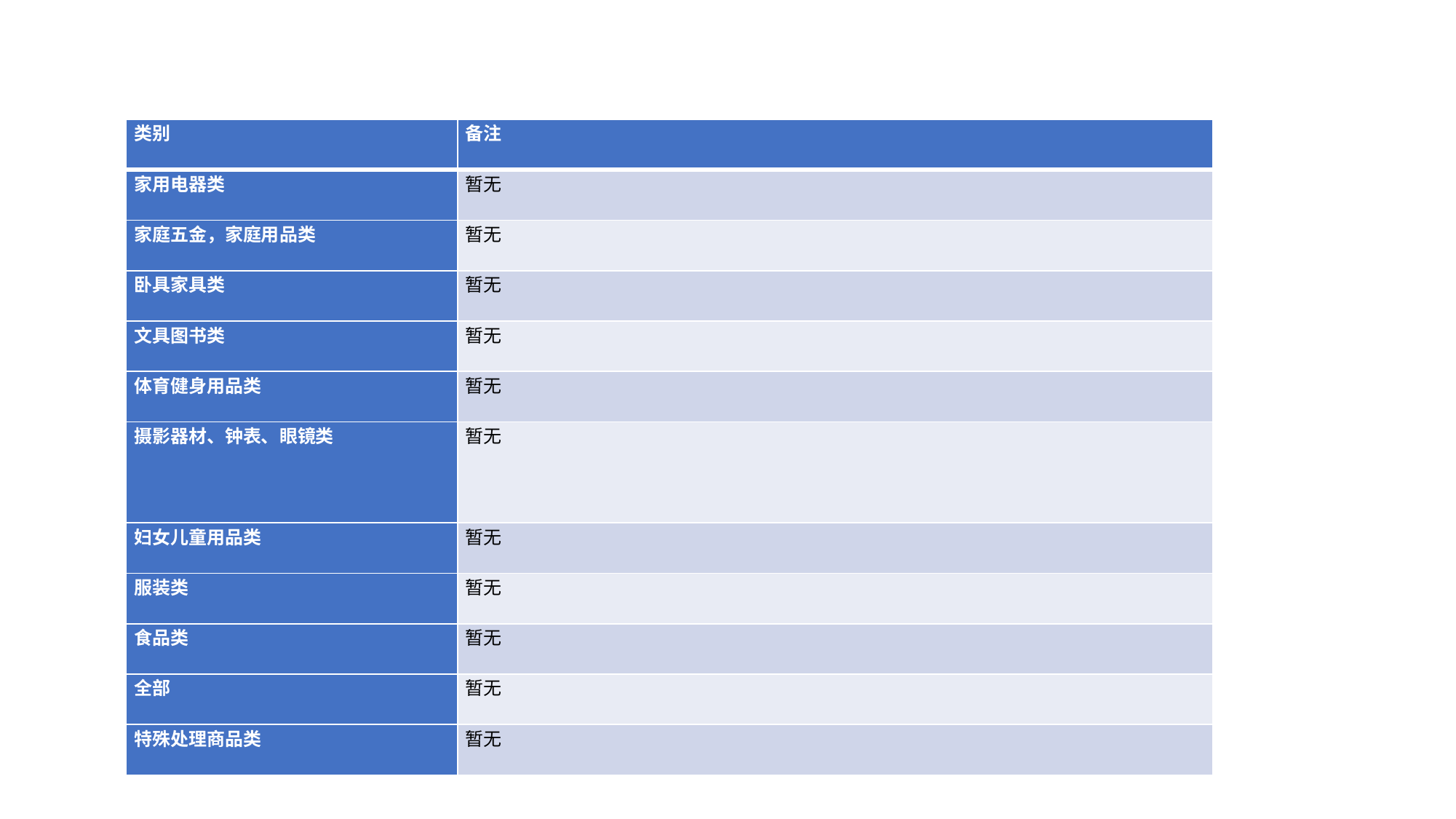

#
| 类别 | 备注 |
| --- | --- |
| 家用电器类 | 暂无 |
| 家庭五金，家庭用品类 | 暂无 |
| 卧具家具类 | 暂无 |
| 文具图书类 | 暂无 |
| 体育健身用品类 | 暂无 |
| 摄影器材、钟表、眼镜类 | 暂无 |
| 妇女儿童用品类 | 暂无 |
| 服装类 | 暂无 |
| 食品类 | 暂无 |
| 全部 | 暂无 |
| 特殊处理商品类 | 暂无 |